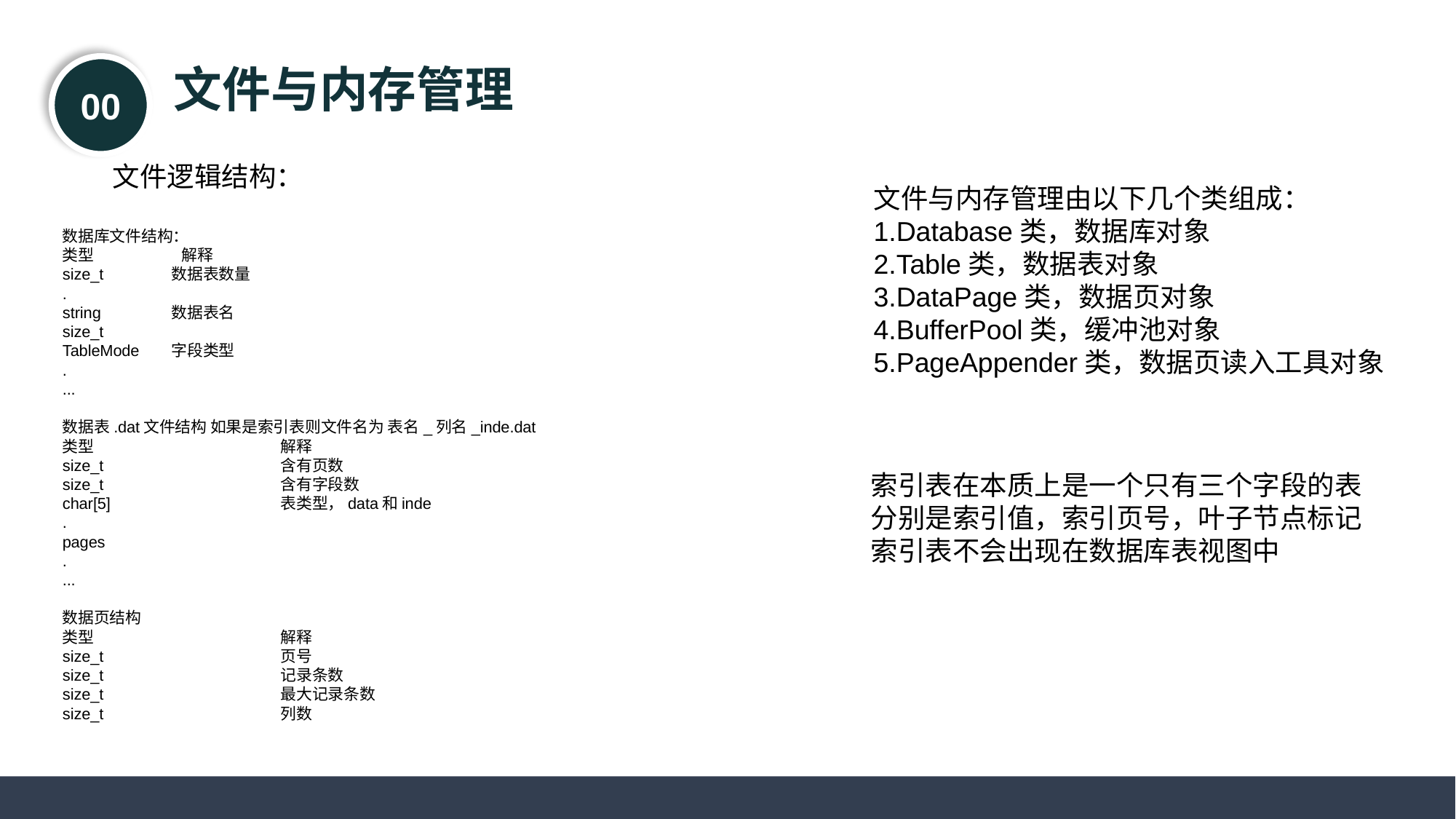

文件与内存管理
00
文件逻辑结构：
文件与内存管理由以下几个类组成：
1.Database类，数据库对象
2.Table类，数据表对象
3.DataPage类，数据页对象
4.BufferPool类，缓冲池对象
5.PageAppender类，数据页读入工具对象
数据库文件结构：
类型         	   解释
size_t  	数据表数量
.
string	数据表名
size_t
TableMode	字段类型
.
...

数据表.dat文件结构 如果是索引表则文件名为 表名_列名_inde.dat
类型		解释
size_t 		含有页数
size_t		含有字段数
char[5]		表类型，data和inde
.
pages
.
...

数据页结构
类型		解释
size_t		页号
size_t		记录条数
size_t		最大记录条数
size_t		列数

索引表在本质上是一个只有三个字段的表
分别是索引值，索引页号，叶子节点标记
索引表不会出现在数据库表视图中